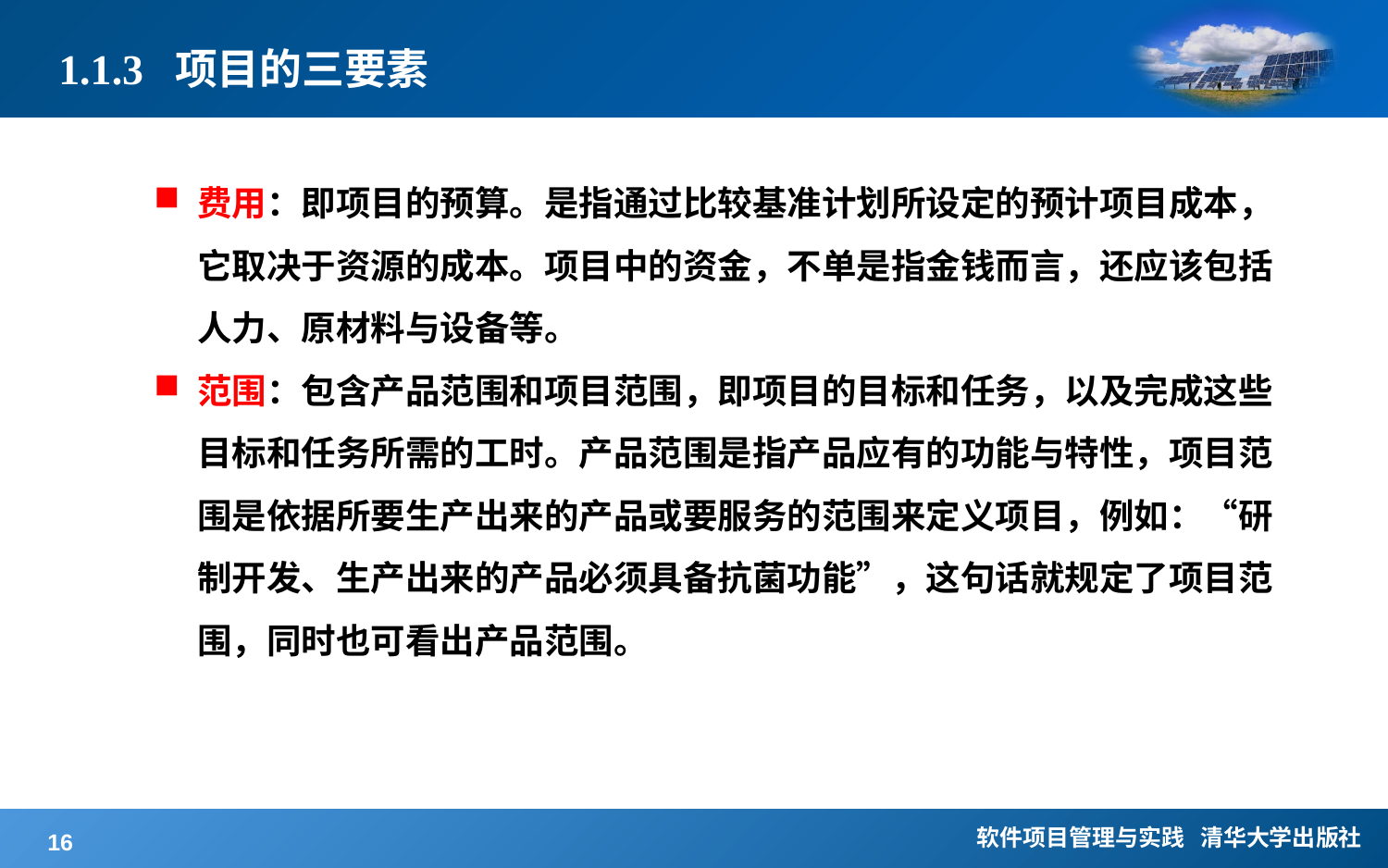

# 1.1.3  项目的三要素
费用：即项目的预算。是指通过比较基准计划所设定的预计项目成本，它取决于资源的成本。项目中的资金，不单是指金钱而言，还应该包括人力、原材料与设备等。
范围：包含产品范围和项目范围，即项目的目标和任务，以及完成这些目标和任务所需的工时。产品范围是指产品应有的功能与特性，项目范围是依据所要生产出来的产品或要服务的范围来定义项目，例如：“研制开发、生产出来的产品必须具备抗菌功能”，这句话就规定了项目范围，同时也可看出产品范围。